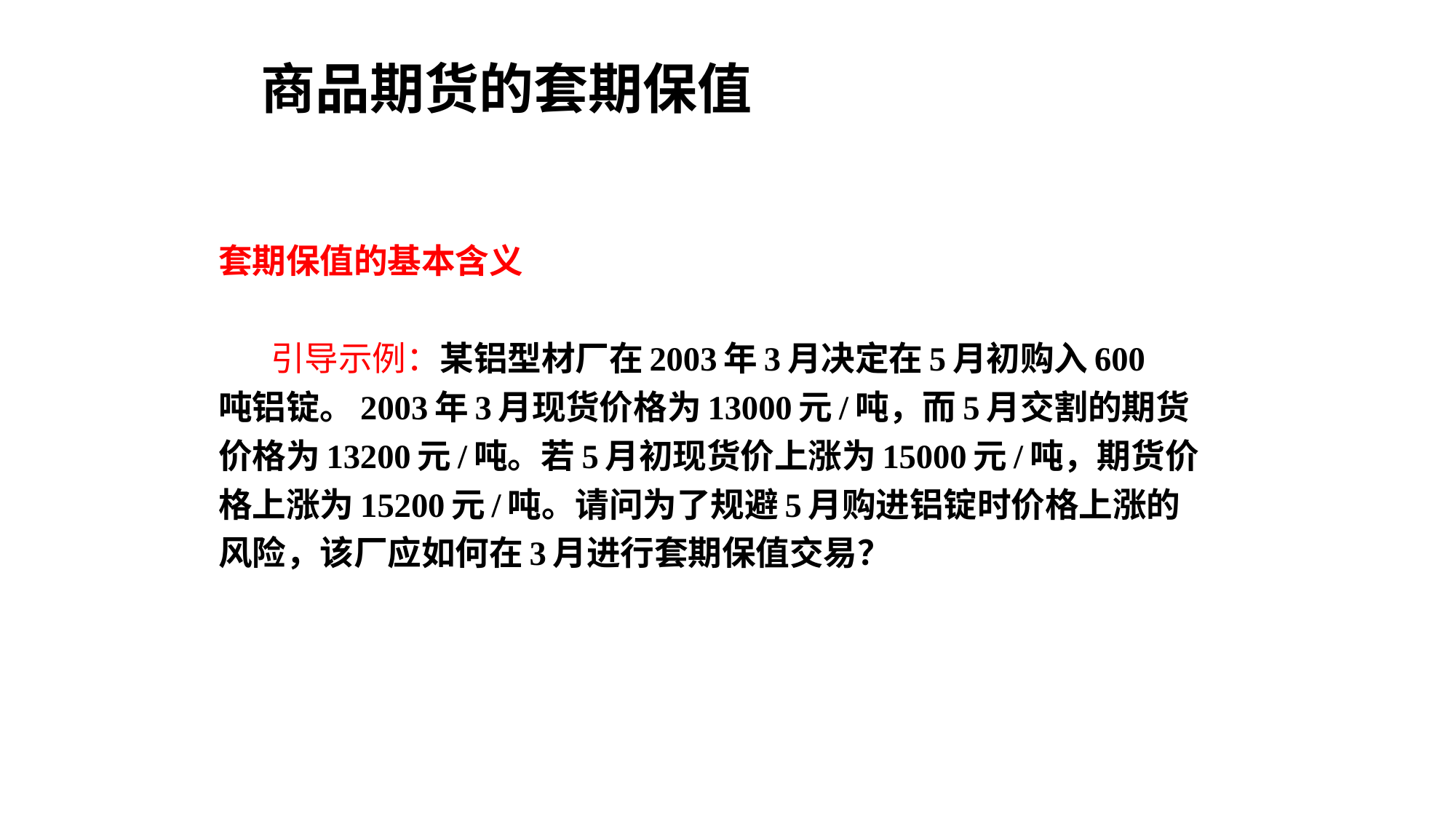

# 商品期货的套期保值
套期保值的基本含义

      引导示例：某铝型材厂在2003年3月决定在5月初购入600
吨铝锭。2003年3月现货价格为13000元/吨，而5月交割的期货
价格为13200元/吨。若5月初现货价上涨为15000元/吨，期货价
格上涨为15200元/吨。请问为了规避5月购进铝锭时价格上涨的
风险，该厂应如何在3月进行套期保值交易？